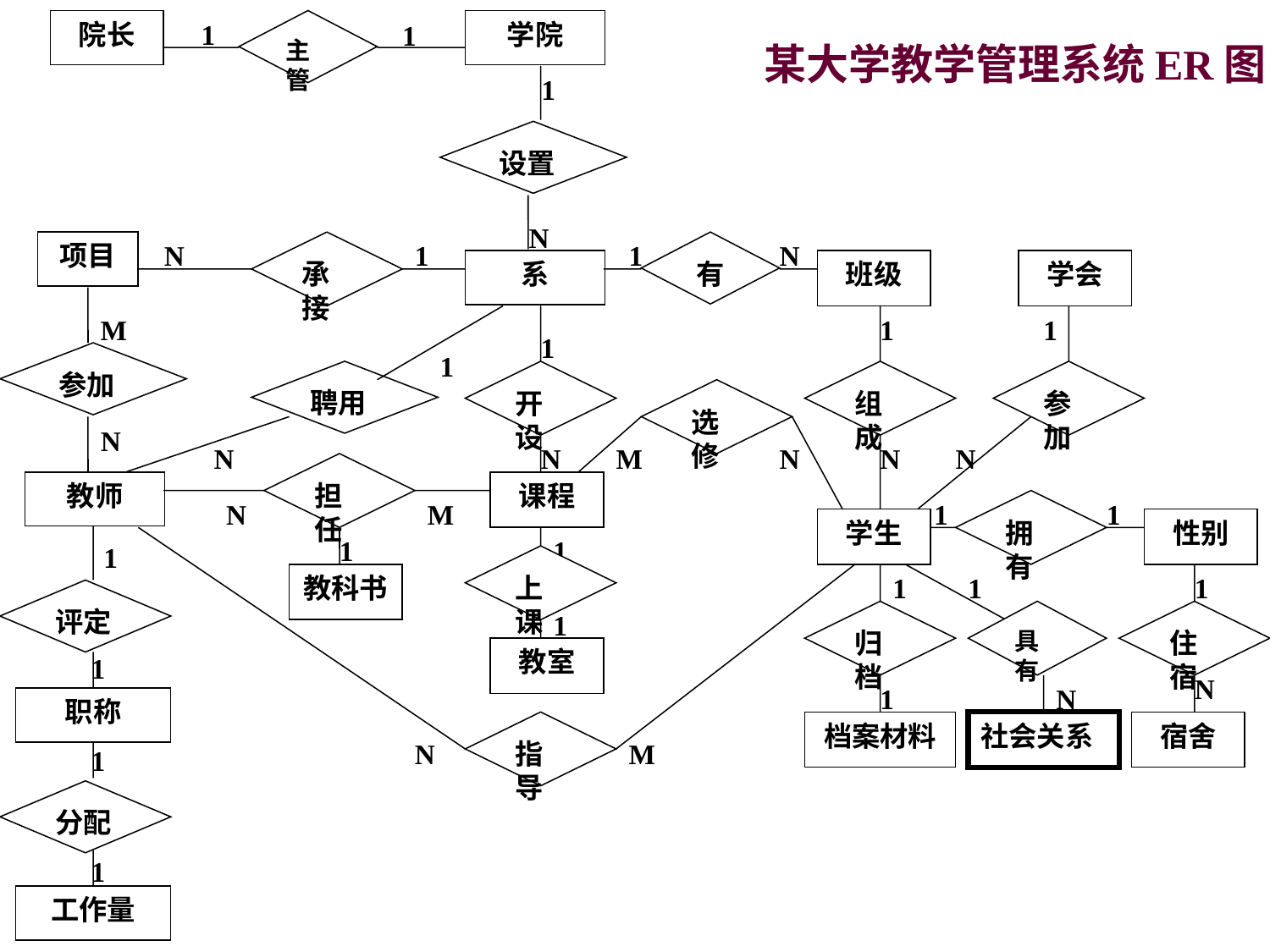

院长
1
主管
学院
1

1

设置

N
项目
N
承接
1
1
有
N
系
班级

组成
N

学生
1
学会

参加
聘用
开设
参加
选修

担任
教师

1
评定
1

职称
1

分配
1

工作量
课程

拥有
性别

上课
教科书

归档
住宿

教室

指导
档案材料
宿舍
M
N

1

N
M
N
N
1
1
N
M
1
N
1
1
1
1
1
1
1
N

N
M

具有
社会关系
1
N

某大学教学管理系统ER图